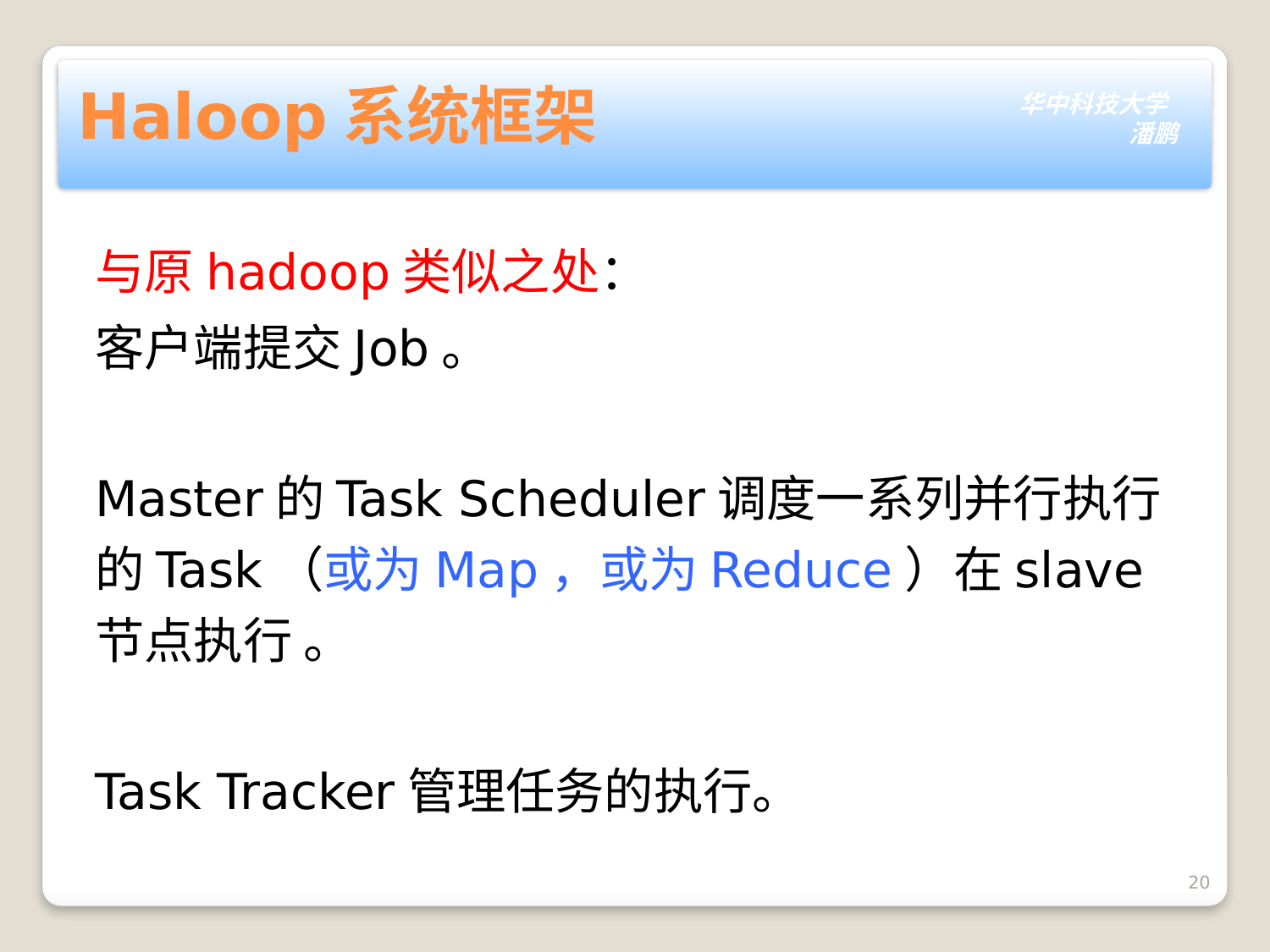

# Haloop系统框架
与原hadoop类似之处：
客户端提交Job。

Master的Task Scheduler调度一系列并行执行的Task（或为Map，或为Reduce）在slave节点执行 。

Task Tracker管理任务的执行。

20